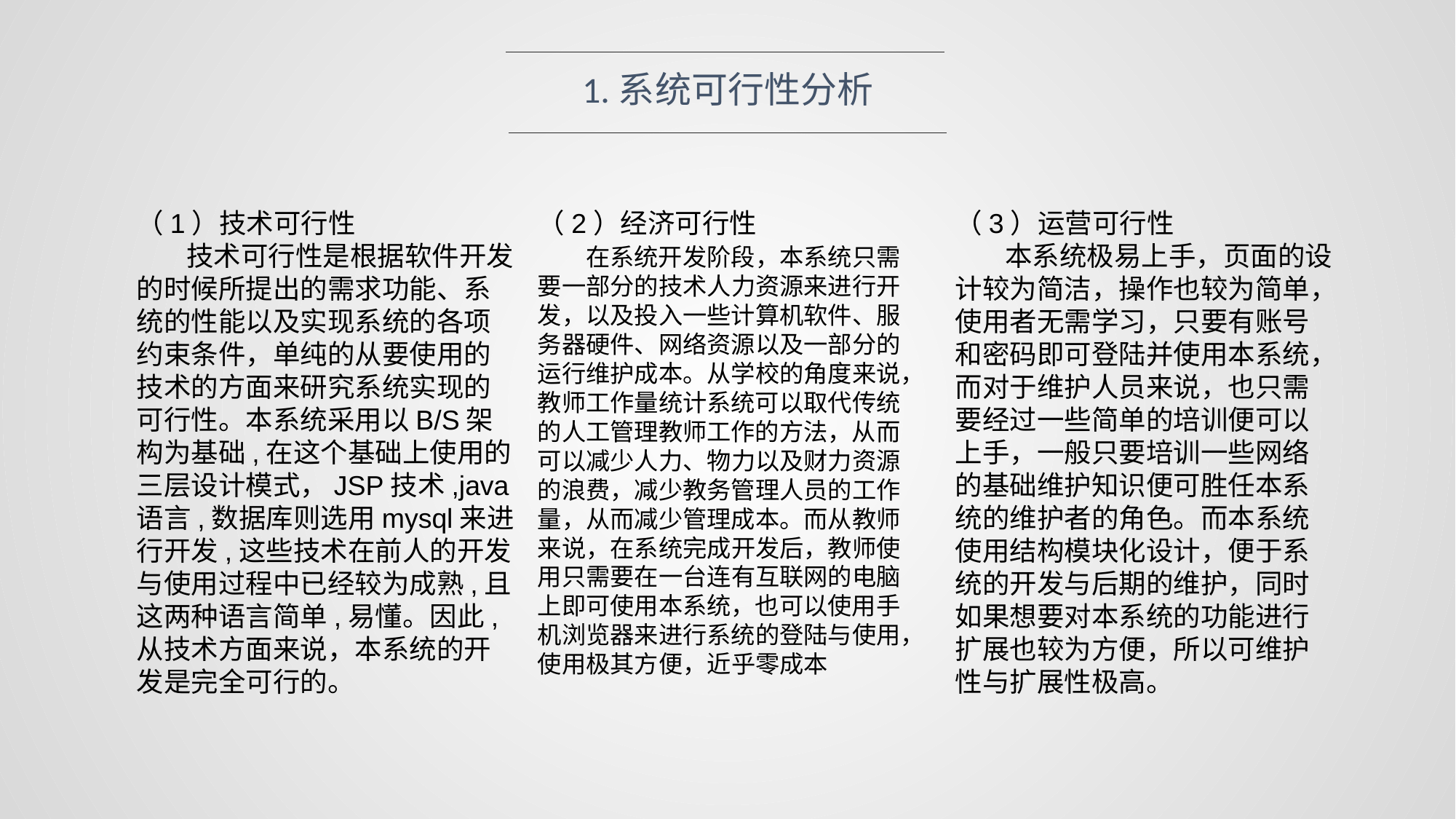

1.系统可行性分析
（1）技术可行性
       技术可行性是根据软件开发的时候所提出的需求功能、系统的性能以及实现系统的各项约束条件，单纯的从要使用的技术的方面来研究系统实现的可行性。本系统采用以B/S架构为基础,在这个基础上使用的三层设计模式，JSP技术,java语言,数据库则选用mysql来进行开发,这些技术在前人的开发与使用过程中已经较为成熟,且这两种语言简单,易懂。因此,从技术方面来说，本系统的开发是完全可行的。
（2）经济可行性
       在系统开发阶段，本系统只需要一部分的技术人力资源来进行开发，以及投入一些计算机软件、服务器硬件、网络资源以及一部分的运行维护成本。从学校的角度来说，教师工作量统计系统可以取代传统的人工管理教师工作的方法，从而可以减少人力、物力以及财力资源的浪费，减少教务管理人员的工作量，从而减少管理成本。而从教师来说，在系统完成开发后，教师使用只需要在一台连有互联网的电脑上即可使用本系统，也可以使用手机浏览器来进行系统的登陆与使用，使用极其方便，近乎零成本
（3）运营可行性
       本系统极易上手，页面的设计较为简洁，操作也较为简单，使用者无需学习，只要有账号和密码即可登陆并使用本系统，而对于维护人员来说，也只需要经过一些简单的培训便可以上手，一般只要培训一些网络的基础维护知识便可胜任本系统的维护者的角色。而本系统使用结构模块化设计，便于系统的开发与后期的维护，同时如果想要对本系统的功能进行扩展也较为方便，所以可维护性与扩展性极高。